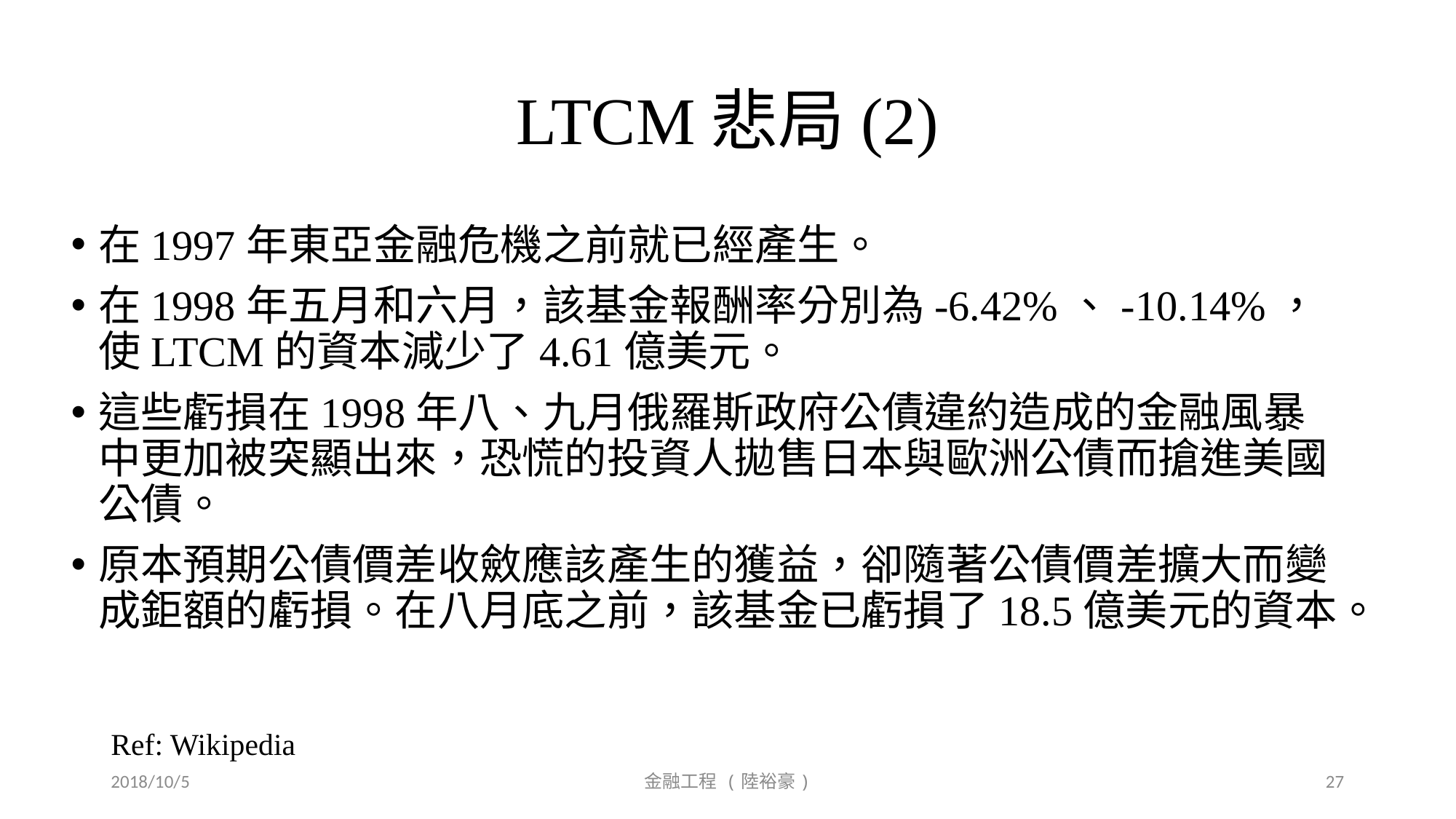

# LTCM悲局(2)
在1997年東亞金融危機之前就已經產生。
在1998年五月和六月，該基金報酬率分別為-6.42%、-10.14%，使LTCM的資本減少了4.61億美元。
這些虧損在1998年八、九月俄羅斯政府公債違約造成的金融風暴中更加被突顯出來，恐慌的投資人拋售日本與歐洲公債而搶進美國公債。
原本預期公債價差收斂應該產生的獲益，卻隨著公債價差擴大而變成鉅額的虧損。在八月底之前，該基金已虧損了18.5億美元的資本。
Ref: Wikipedia
2018/10/5
金融工程 (陸裕豪)
27